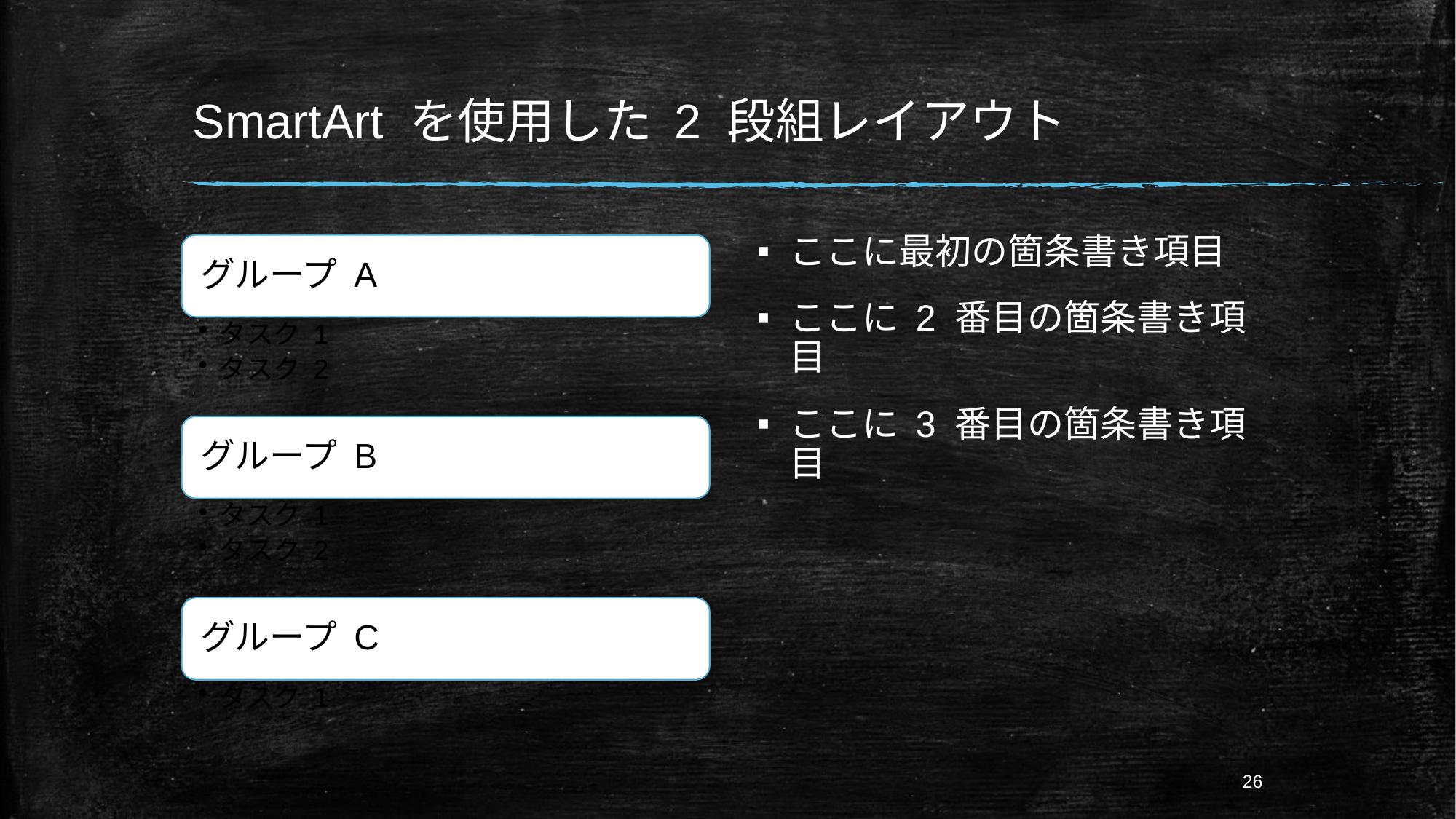

# SmartArt を使用した 2 段組レイアウト
グループ A
タスク 1
タスク 2
グループ B
タスク 1
タスク 2
グループ C
タスク 1
ここに最初の箇条書き項目
ここに 2 番目の箇条書き項目
ここに 3 番目の箇条書き項目
26